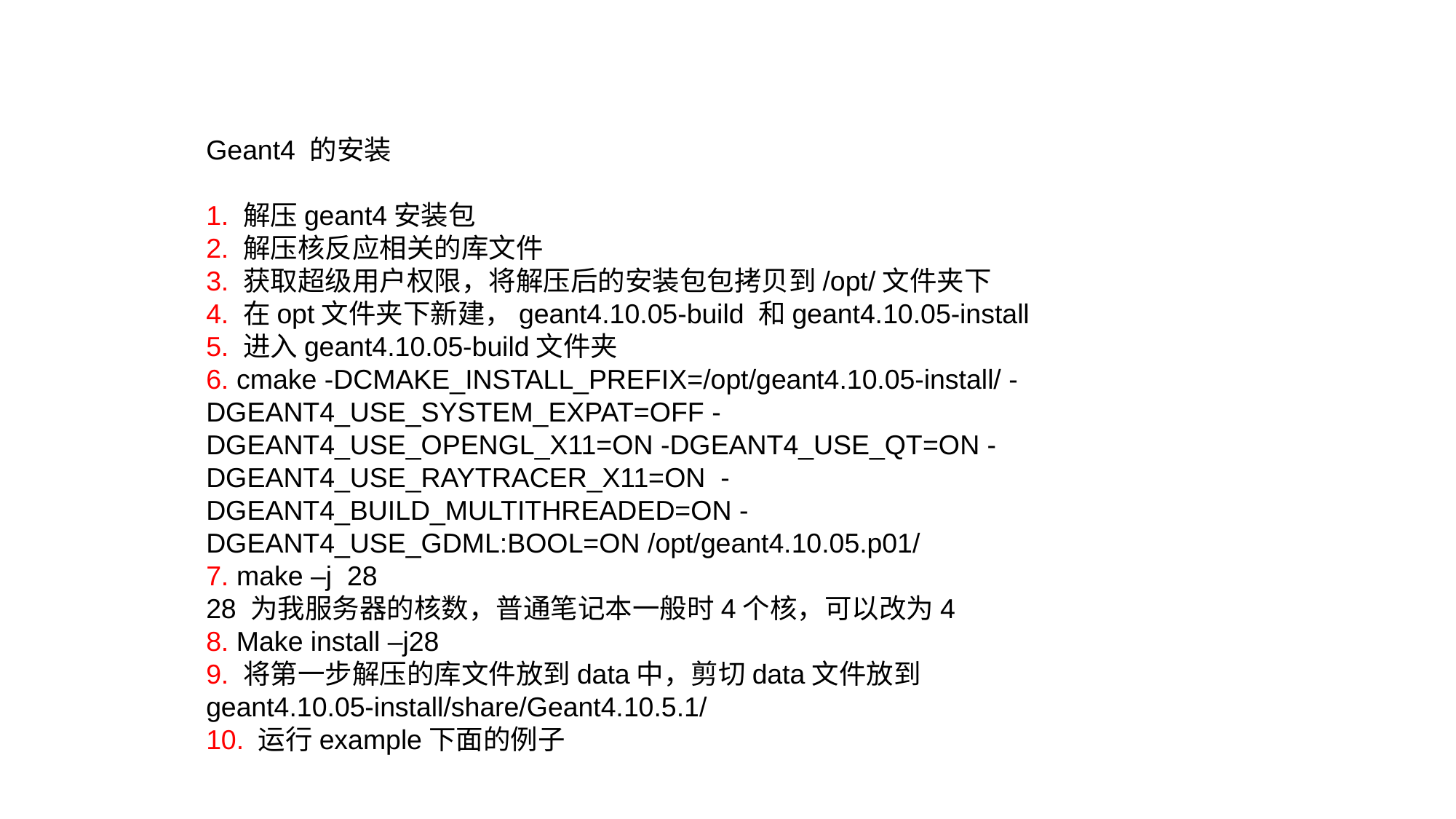

Geant4 的安装

1. 解压geant4安装包
2. 解压核反应相关的库文件
3. 获取超级用户权限，将解压后的安装包包拷贝到/opt/文件夹下
4. 在opt文件夹下新建，geant4.10.05-build 和geant4.10.05-install
5. 进入geant4.10.05-build文件夹
6. cmake -DCMAKE_INSTALL_PREFIX=/opt/geant4.10.05-install/ -DGEANT4_USE_SYSTEM_EXPAT=OFF -DGEANT4_USE_OPENGL_X11=ON -DGEANT4_USE_QT=ON -DGEANT4_USE_RAYTRACER_X11=ON  -DGEANT4_BUILD_MULTITHREADED=ON -DGEANT4_USE_GDML:BOOL=ON /opt/geant4.10.05.p01/
7. make –j  28
28 为我服务器的核数，普通笔记本一般时4个核，可以改为4
8. Make install –j28
9. 将第一步解压的库文件放到data中，剪切data文件放到geant4.10.05-install/share/Geant4.10.5.1/
10. 运行example下面的例子